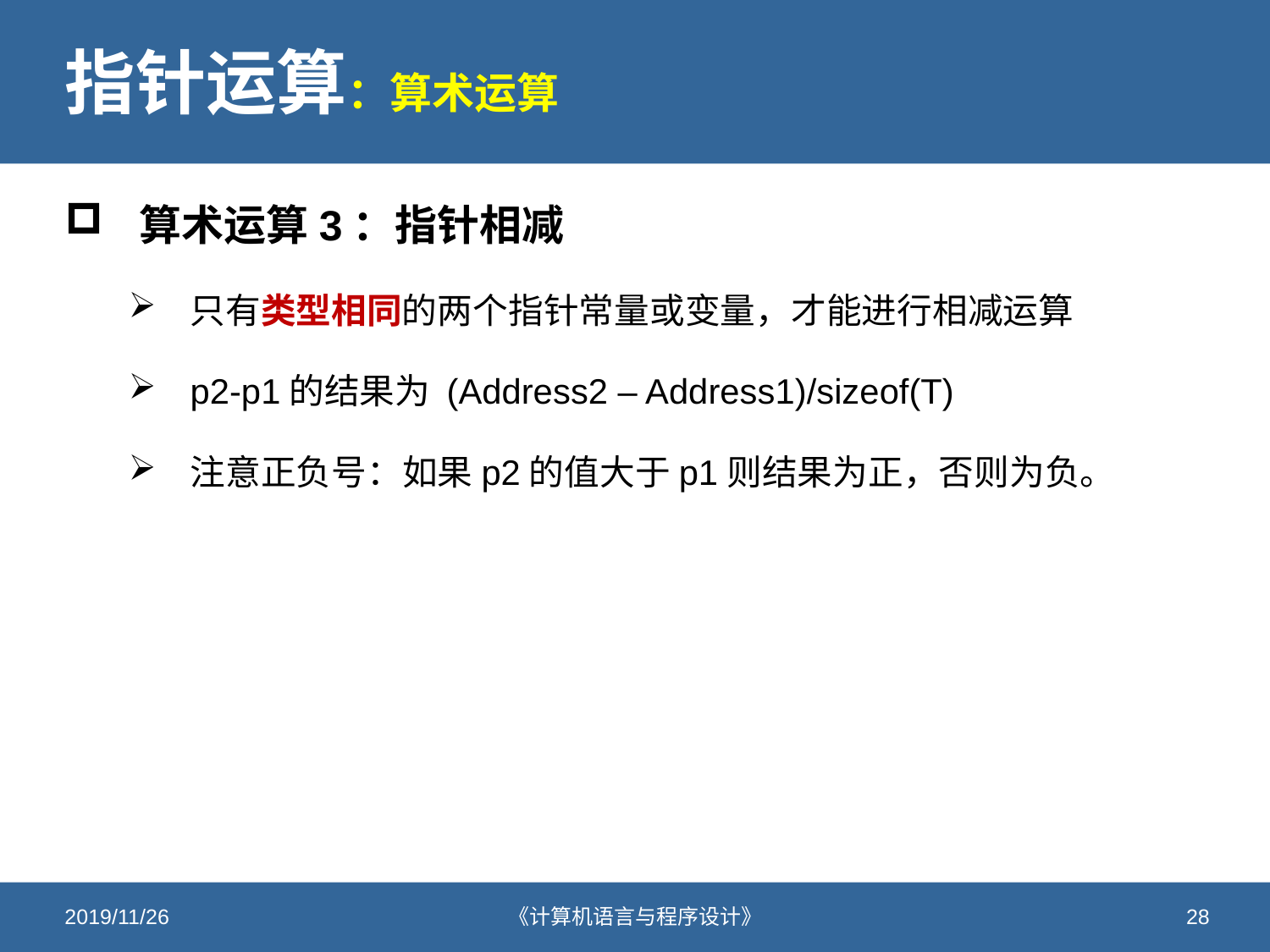

# 指针运算：算术运算
算术运算3：指针相减
只有类型相同的两个指针常量或变量，才能进行相减运算
p2-p1的结果为 (Address2 – Address1)/sizeof(T)
注意正负号：如果p2的值大于p1则结果为正，否则为负。
2019/11/26
《计算机语言与程序设计》
28